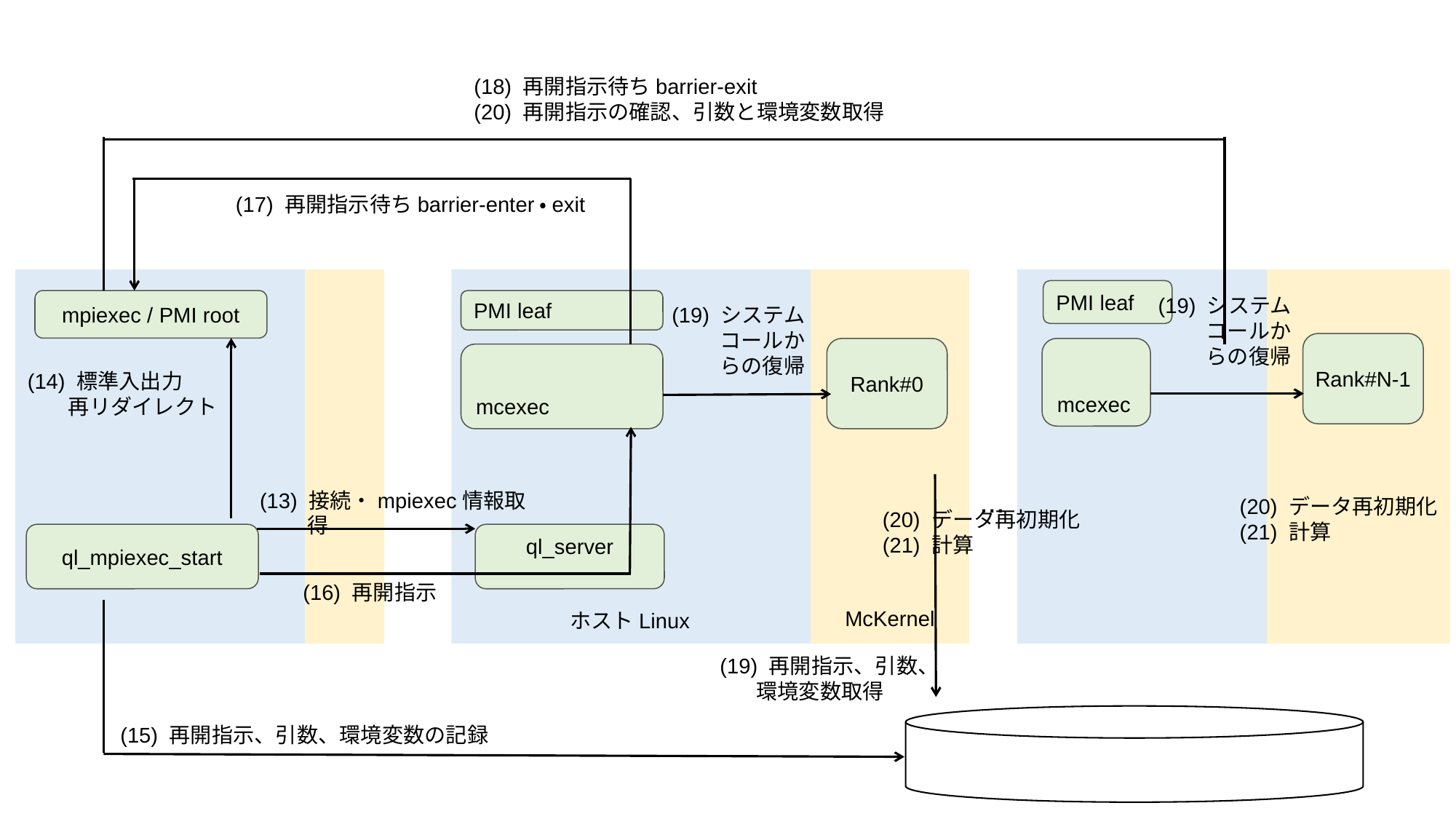

(18) 再開指示待ちbarrier-exit
(20) 再開指示の確認、引数と環境変数取得
(17) 再開指示待ちbarrier-enter・exit

PMI leaf
(19) システムコールからの復帰
mpiexec / PMI root
PMI leaf
(19) システムコールからの復帰
Rank#N-1
Rank#0
mcexec
mcexec
(14) 標準入出力
再リダイレクト
...
(13) 接続・mpiexec情報取得
(20) データ再初期化
(21) 計算
(20) データ再初期化
(21) 計算
ql_mpiexec_start
ql_server
(16) 再開指示
McKernel
ホストLinux
(19) 再開指示、引数、環境変数取得

(15) 再開指示、引数、環境変数の記録